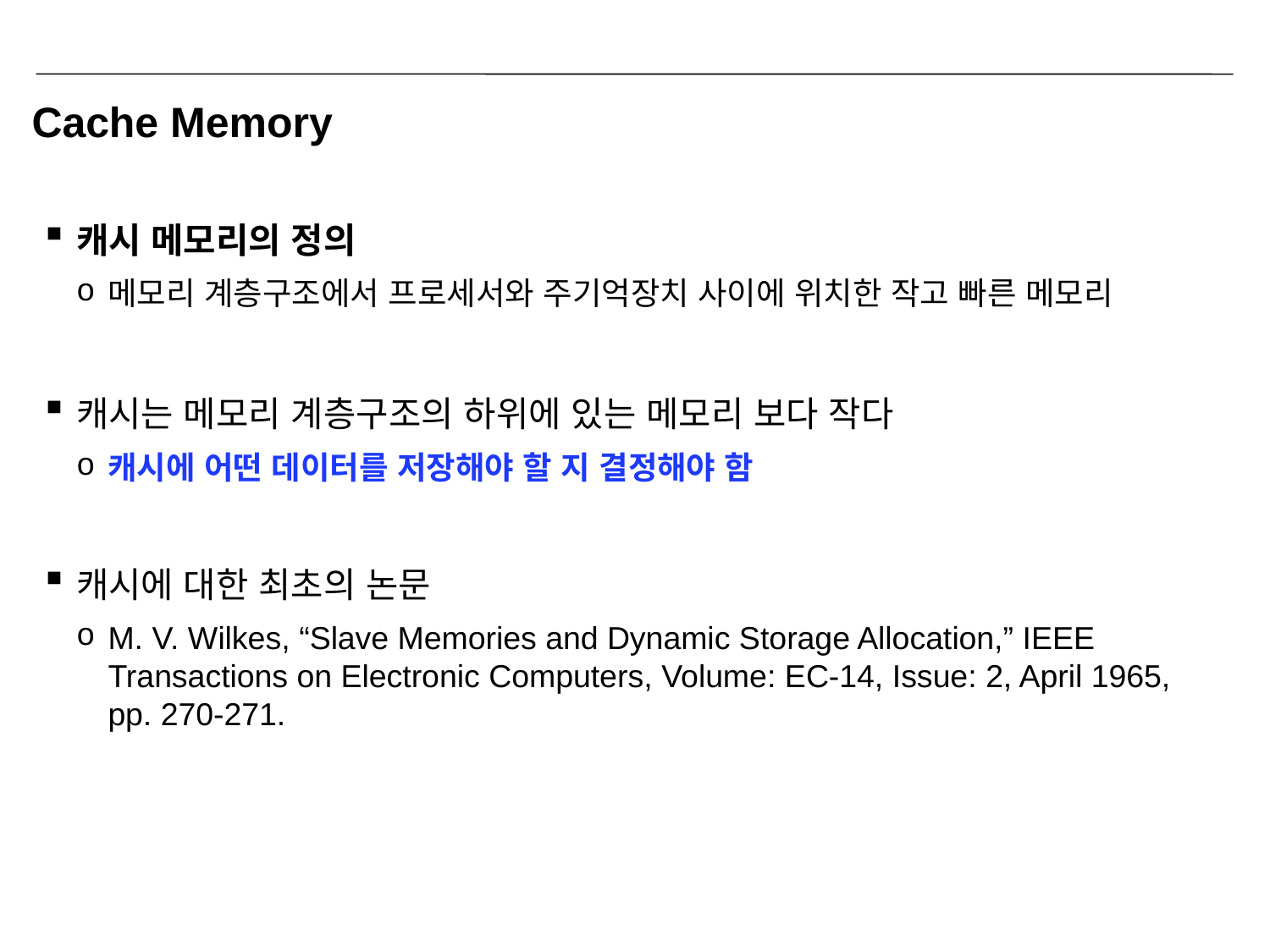

# Cache Memory
캐시 메모리의 정의
메모리 계층구조에서 프로세서와 주기억장치 사이에 위치한 작고 빠른 메모리

캐시는 메모리 계층구조의 하위에 있는 메모리 보다 작다
캐시에 어떤 데이터를 저장해야 할 지 결정해야 함

캐시에 대한 최초의 논문
M. V. Wilkes, “Slave Memories and Dynamic Storage Allocation,” IEEE Transactions on Electronic Computers, Volume: EC-14, Issue: 2, April 1965, pp. 270-271.